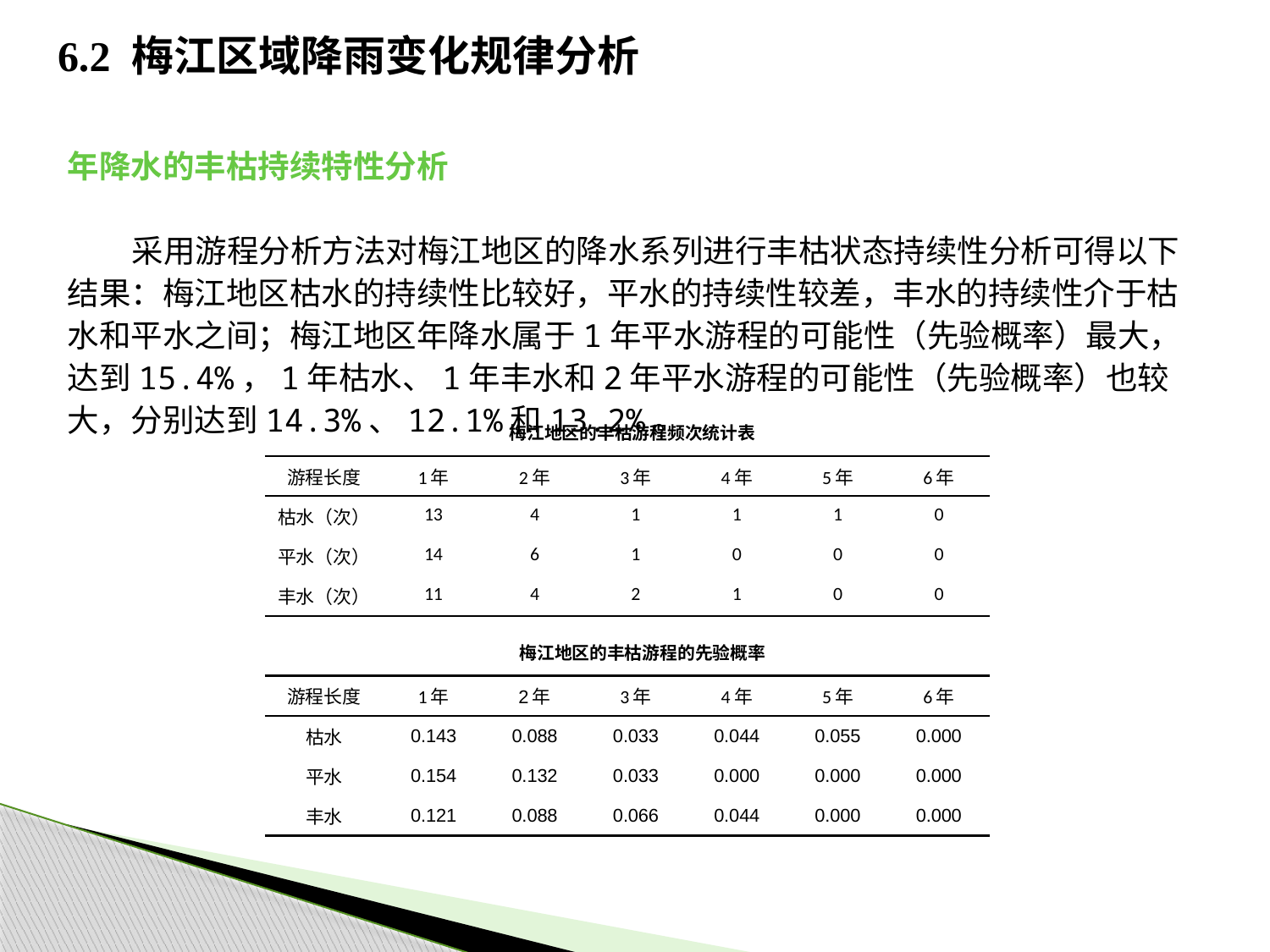

# 6.2 梅江区域降雨变化规律分析
年降水的丰枯持续特性分析

  采用游程分析方法对梅江地区的降水系列进行丰枯状态持续性分析可得以下结果：梅江地区枯水的持续性比较好，平水的持续性较差，丰水的持续性介于枯水和平水之间；梅江地区年降水属于1年平水游程的可能性（先验概率）最大，达到15.4%，1年枯水、1年丰水和2年平水游程的可能性（先验概率）也较大，分别达到14.3%、12.1%和13.2%。

梅江地区的丰枯游程频次统计表
| 游程长度 | 1年 | 2年 | 3年 | 4年 | 5年 | 6年 |
| --- | --- | --- | --- | --- | --- | --- |
| 枯水（次） | 13 | 4 | 1 | 1 | 1 | 0 |
| 平水（次） | 14 | 6 | 1 | 0 | 0 | 0 |
| 丰水（次） | 11 | 4 | 2 | 1 | 0 | 0 |
梅江地区的丰枯游程的先验概率
| 游程长度 | 1年 | 2年 | 3年 | 4年 | 5年 | 6年 |
| --- | --- | --- | --- | --- | --- | --- |
| 枯水 | 0.143 | 0.088 | 0.033 | 0.044 | 0.055 | 0.000 |
| 平水 | 0.154 | 0.132 | 0.033 | 0.000 | 0.000 | 0.000 |
| 丰水 | 0.121 | 0.088 | 0.066 | 0.044 | 0.000 | 0.000 |